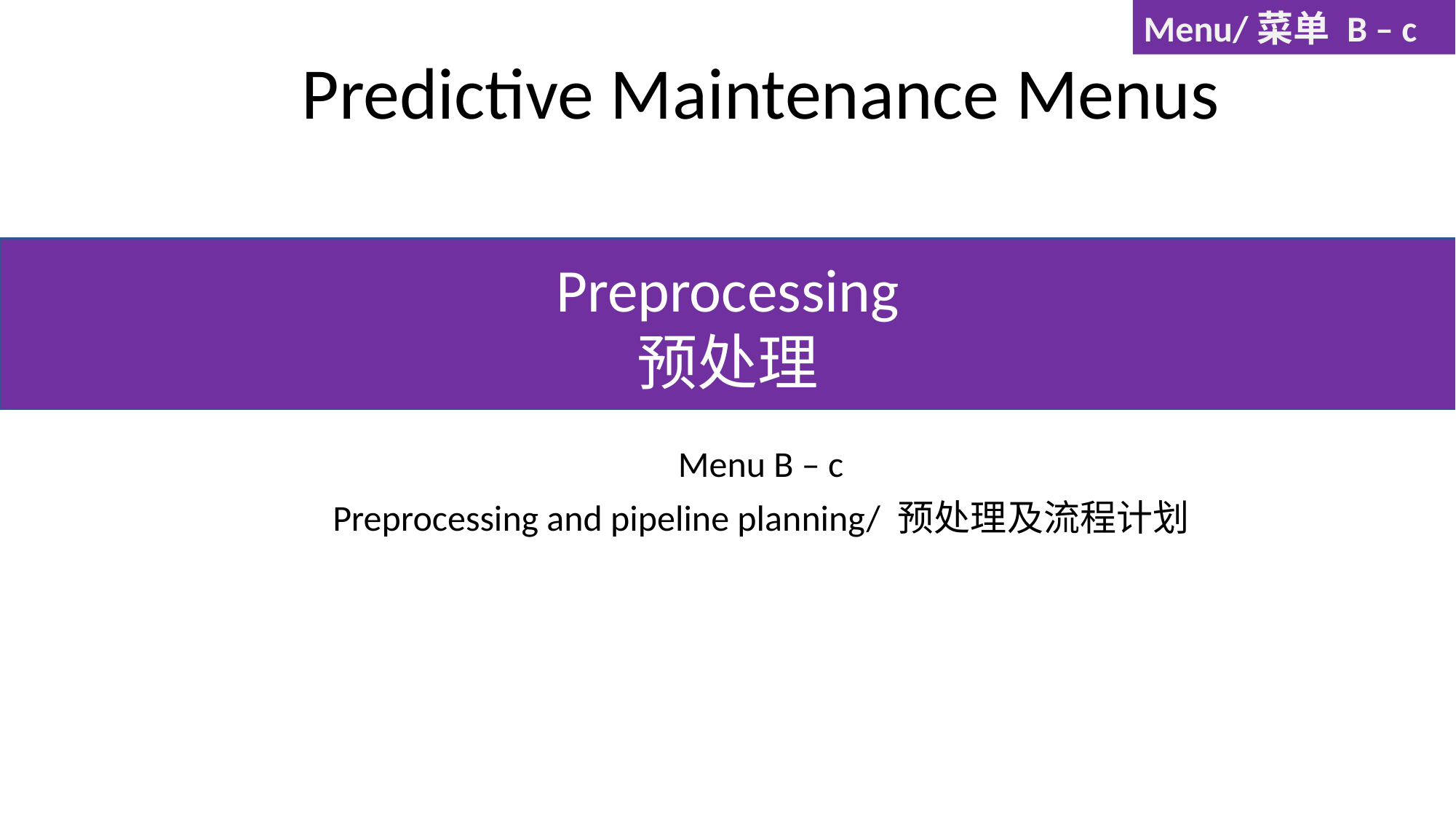

Menu/菜单 B – c
# Predictive Maintenance Menus
Preprocessing
预处理
Menu B – c
Preprocessing and pipeline planning/ 预处理及流程计划